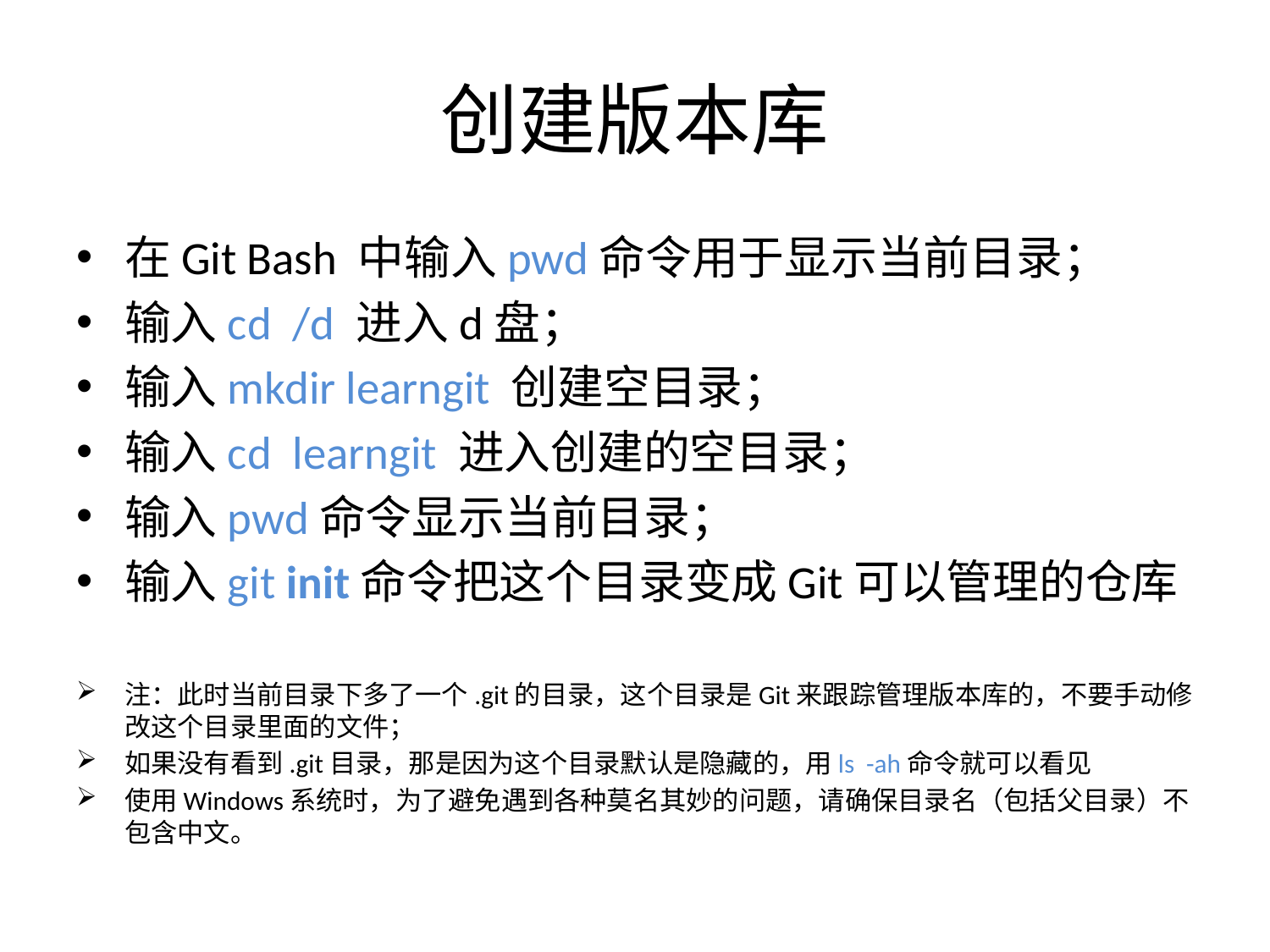

# 创建版本库
在Git Bash 中输入pwd命令用于显示当前目录；
输入cd  /d 进入d盘；
输入mkdir learngit 创建空目录；
输入cd  learngit 进入创建的空目录；
输入pwd命令显示当前目录；
输入git init命令把这个目录变成Git可以管理的仓库

注：此时当前目录下多了一个.git的目录，这个目录是Git来跟踪管理版本库的，不要手动修改这个目录里面的文件；
如果没有看到.git目录，那是因为这个目录默认是隐藏的，用ls  -ah命令就可以看见
使用Windows系统时，为了避免遇到各种莫名其妙的问题，请确保目录名（包括父目录）不包含中文。